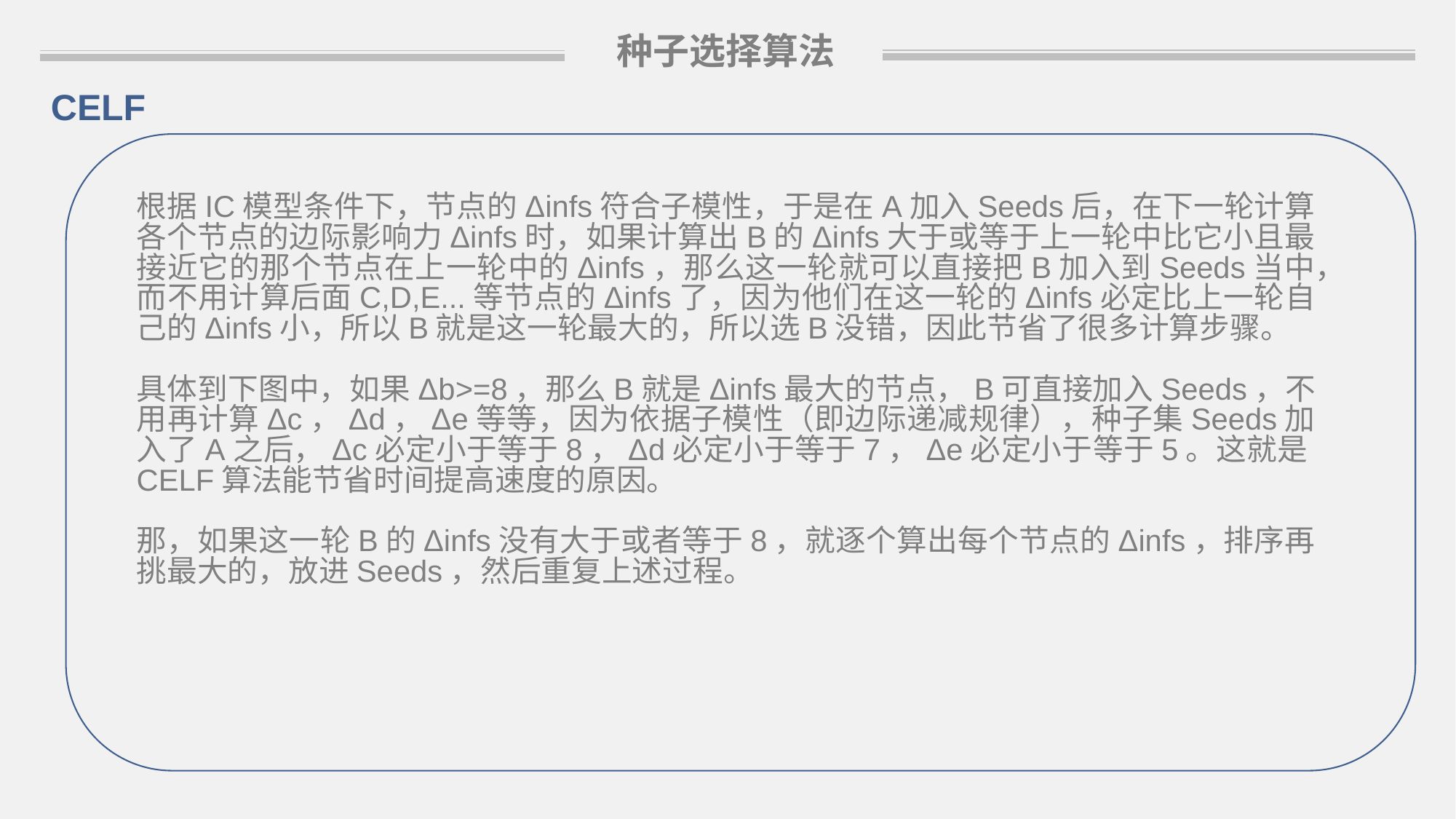

种子选择算法
CELF

根据IC模型条件下，节点的Δinfs符合子模性，于是在A加入Seeds后，在下一轮计算各个节点的边际影响力Δinfs时，如果计算出B的Δinfs大于或等于上一轮中比它小且最接近它的那个节点在上一轮中的Δinfs，那么这一轮就可以直接把B加入到Seeds当中，而不用计算后面C,D,E...等节点的Δinfs了，因为他们在这一轮的Δinfs必定比上一轮自己的Δinfs小，所以B就是这一轮最大的，所以选B没错，因此节省了很多计算步骤。

具体到下图中，如果Δb>=8，那么B就是Δinfs最大的节点，B可直接加入Seeds，不用再计算Δc，Δd，Δe等等，因为依据子模性（即边际递减规律），种子集Seeds加入了A之后，Δc必定小于等于8，Δd必定小于等于7，Δe必定小于等于5。这就是CELF算法能节省时间提高速度的原因。

那，如果这一轮B的Δinfs没有大于或者等于8，就逐个算出每个节点的Δinfs，排序再挑最大的，放进Seeds，然后重复上述过程。